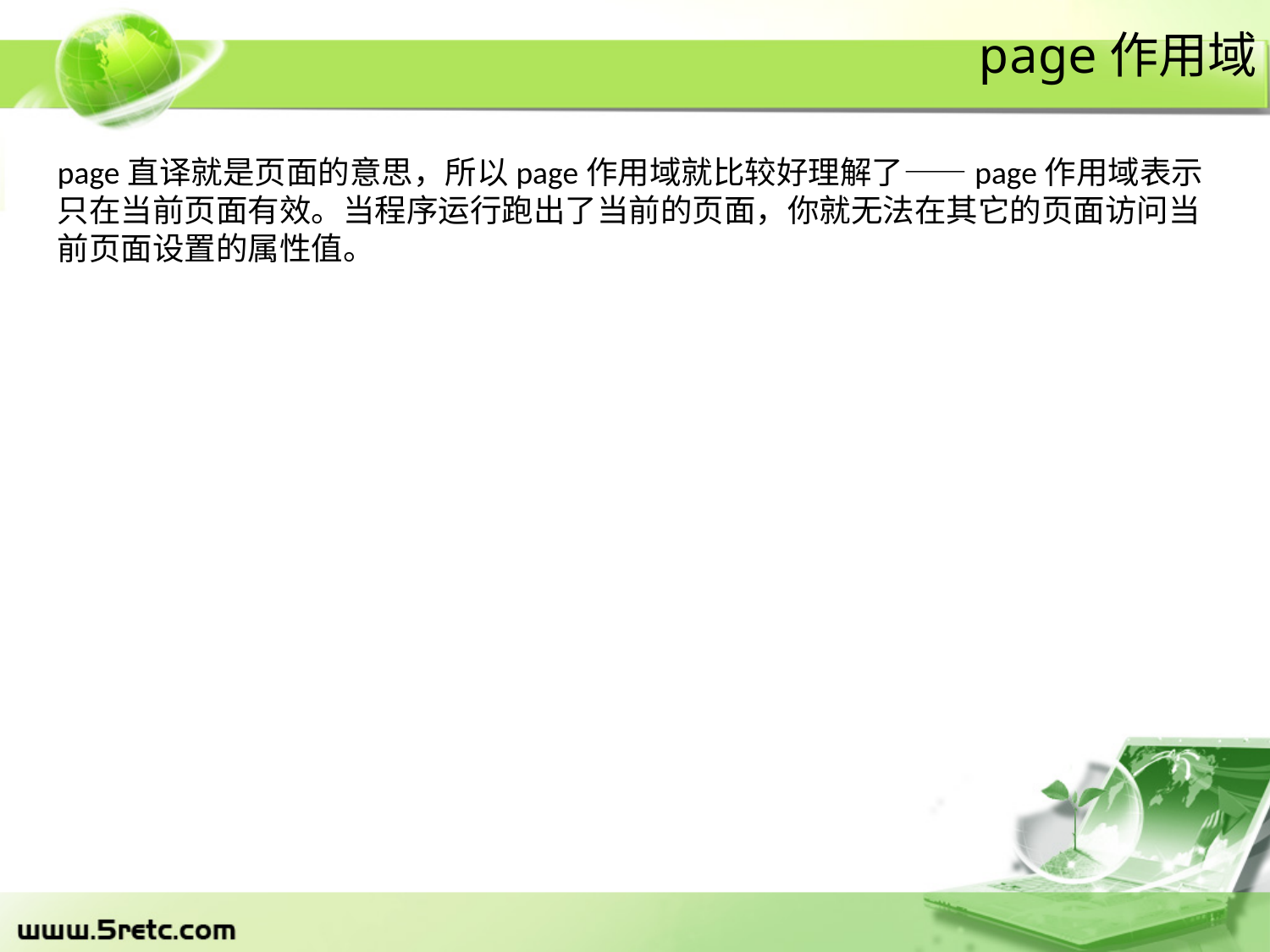

# page作用域
page直译就是页面的意思，所以page作用域就比较好理解了——page作用域表示只在当前页面有效。当程序运行跑出了当前的页面，你就无法在其它的页面访问当前页面设置的属性值。